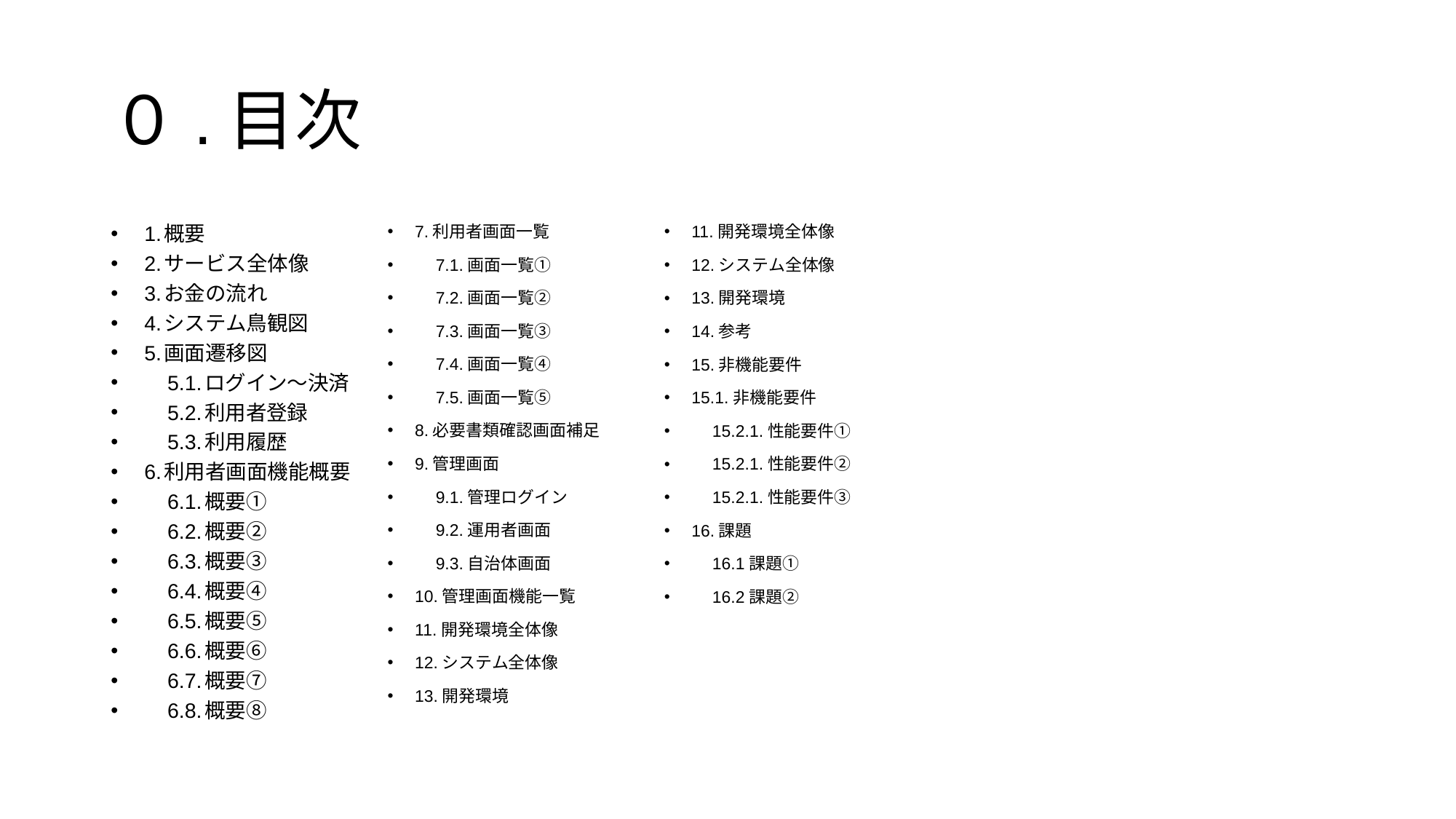

# ０.目次
1.概要
2.サービス全体像
3.お金の流れ
4.システム鳥観図
5.画面遷移図
　5.1.ログイン～決済
　5.2.利用者登録
　5.3.利用履歴
6.利用者画面機能概要
　6.1.概要①
　6.2.概要②
　6.3.概要③
　6.4.概要④
　6.5.概要⑤
　6.6.概要⑥
　6.7.概要⑦
　6.8.概要⑧

7.利用者画面一覧
　7.1.画面一覧①
　7.2.画面一覧②
　7.3.画面一覧③
　7.4.画面一覧④
　7.5.画面一覧⑤
8.必要書類確認画面補足
9.管理画面
　9.1.管理ログイン
　9.2.運用者画面
　9.3.自治体画面
10.管理画面機能一覧
11.開発環境全体像
12.システム全体像
13.開発環境
11.開発環境全体像
12.システム全体像
13.開発環境
14.参考
15.非機能要件
15.1.非機能要件
　15.2.1.性能要件①
　15.2.1.性能要件②
　15.2.1.性能要件③
16.課題
　16.1課題①
　16.2課題②